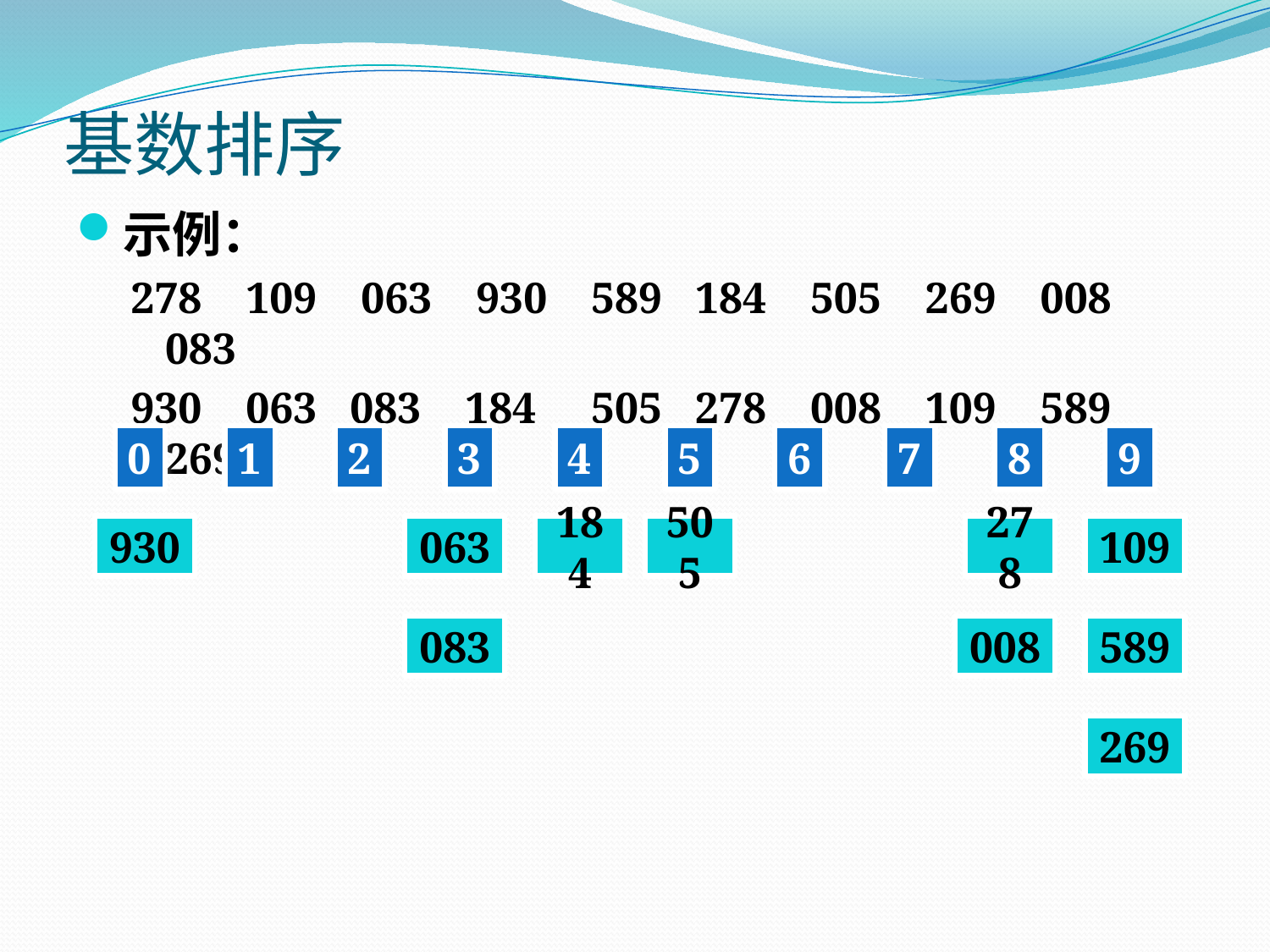

# 基数排序
示例：
278    109    063    930    589   184    505    269    008    083
930    063   083    184     505   278    008    109    589    269
0
1
2
3
4
5
6
7
8
9
930
063
184
505
278
109
083
008
589
269